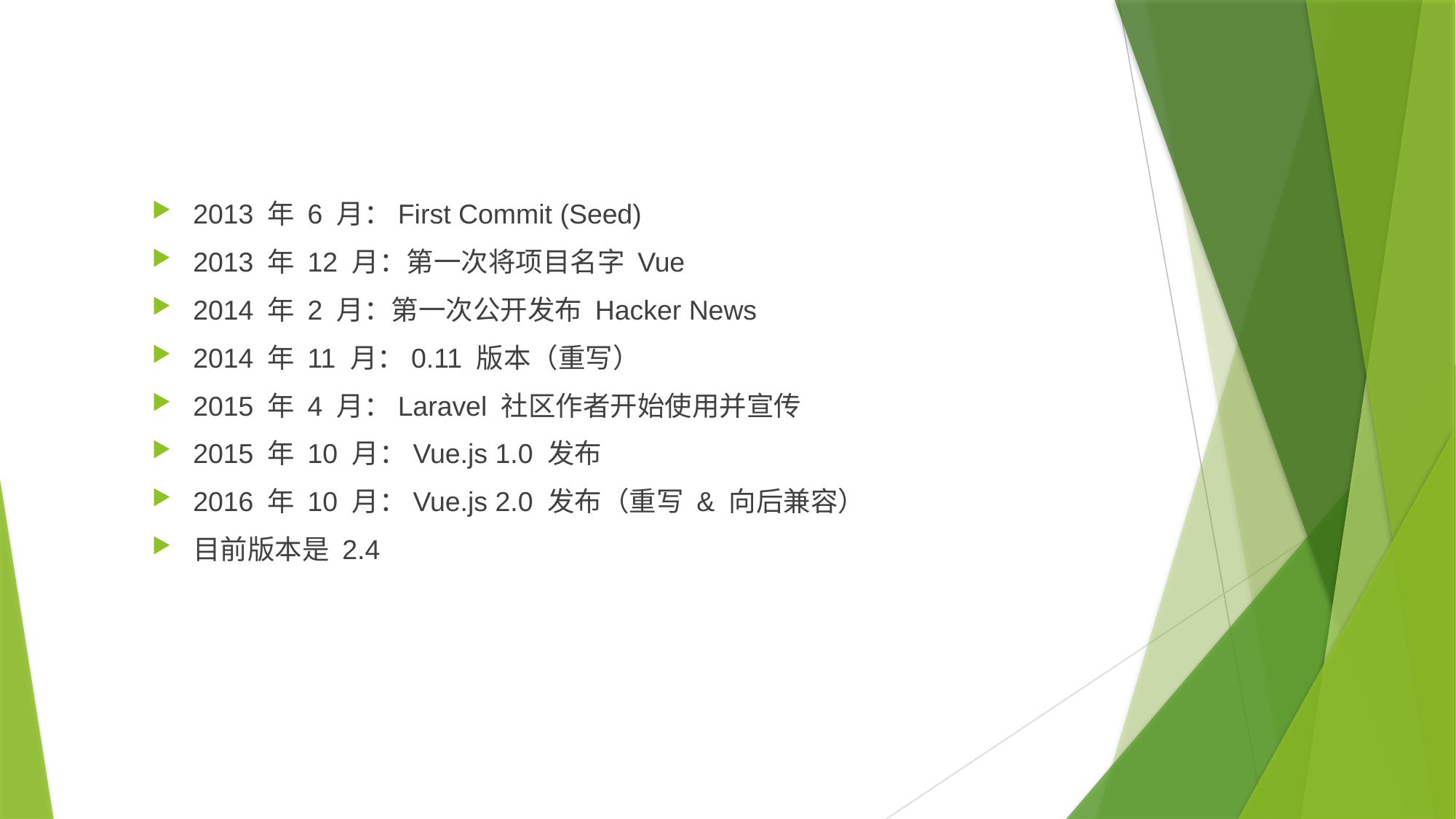

2013 年 6 月：First Commit (Seed)
2013 年 12 月：第一次将项目名字 Vue
2014 年 2 月：第一次公开发布 Hacker News
2014 年 11 月：0.11 版本（重写）
2015 年 4 月：Laravel 社区作者开始使用并宣传
2015 年 10 月：Vue.js 1.0 发布
2016 年 10 月：Vue.js 2.0 发布（重写 & 向后兼容）
目前版本是 2.4